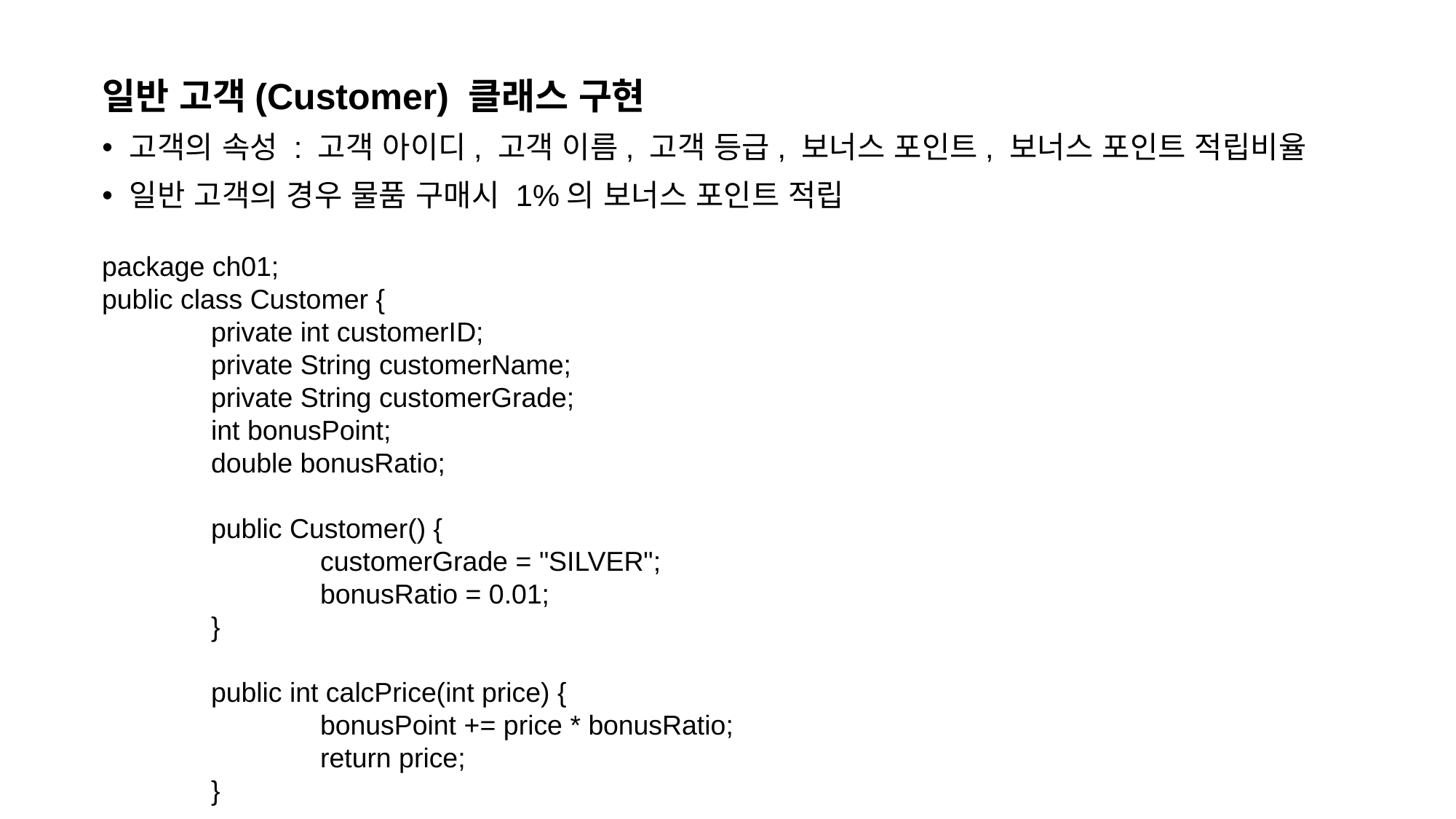

일반 고객(Customer) 클래스 구현
고객의 속성 : 고객 아이디, 고객 이름, 고객 등급, 보너스 포인트, 보너스 포인트 적립비율
일반 고객의 경우 물품 구매시 1%의 보너스 포인트 적립

package ch01;
public class Customer {
	private int customerID;
	private String customerName;
	private String customerGrade;
	int bonusPoint;
	double bonusRatio;

	public Customer() {
		customerGrade = "SILVER";
		bonusRatio = 0.01;
	}

	public int calcPrice(int price) {
		bonusPoint += price * bonusRatio;
		return price;
	}